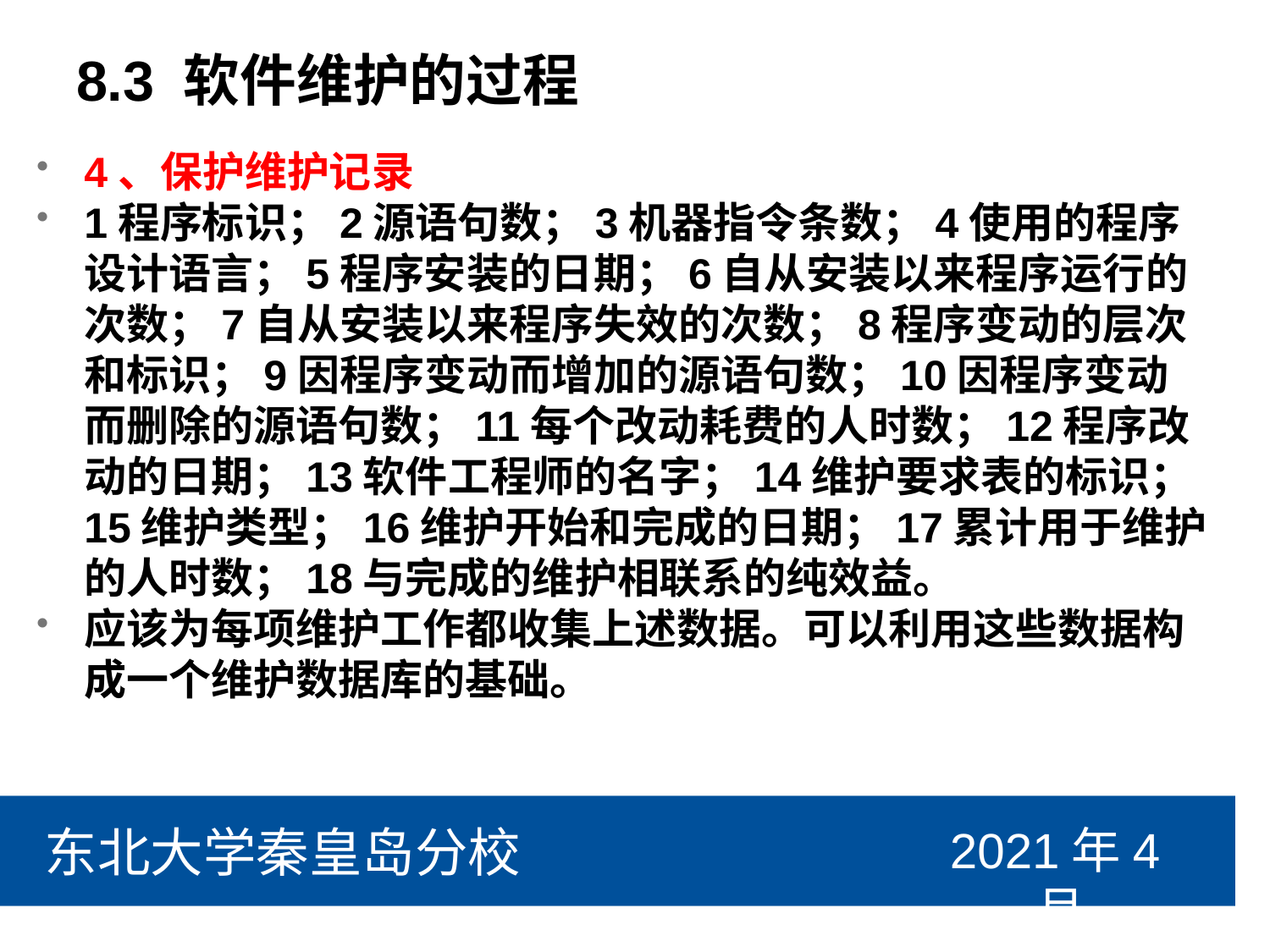

# 8.3 软件维护的过程
4、保护维护记录
1程序标识；2源语句数；3机器指令条数；4使用的程序设计语言；5程序安装的日期；6自从安装以来程序运行的次数；7自从安装以来程序失效的次数；8程序变动的层次和标识；9因程序变动而增加的源语句数；10因程序变动而删除的源语句数；11每个改动耗费的人时数；12程序改动的日期；13软件工程师的名字；14维护要求表的标识；15维护类型；16维护开始和完成的日期；17累计用于维护的人时数；18与完成的维护相联系的纯效益。
应该为每项维护工作都收集上述数据。可以利用这些数据构成一个维护数据库的基础。